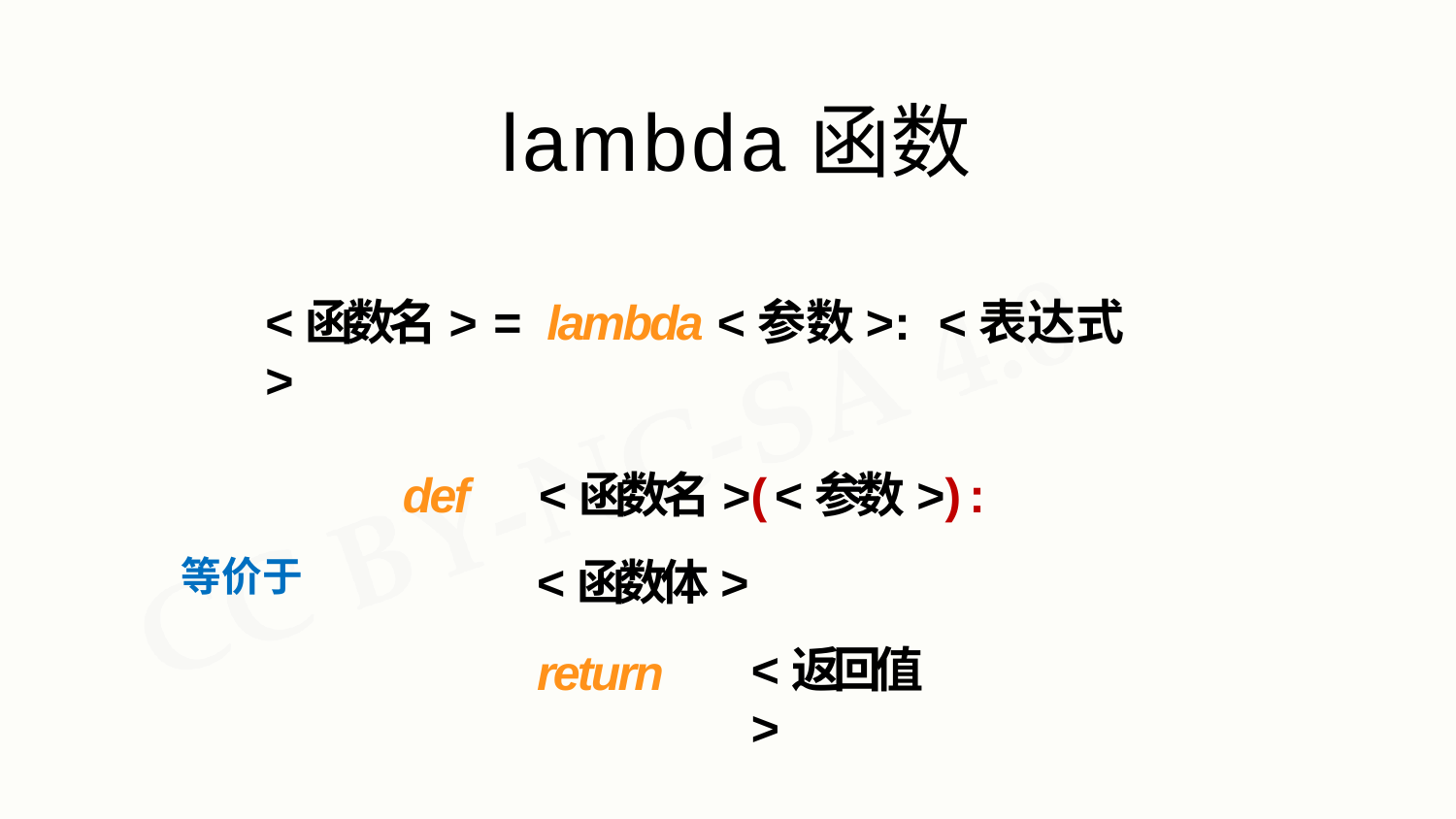

# lambda函数

<函数名>	=	lambda <参数>:	<表达式>
def	<函数名>(<参数>)	:
<函数体>

等价于
<返回值>
return